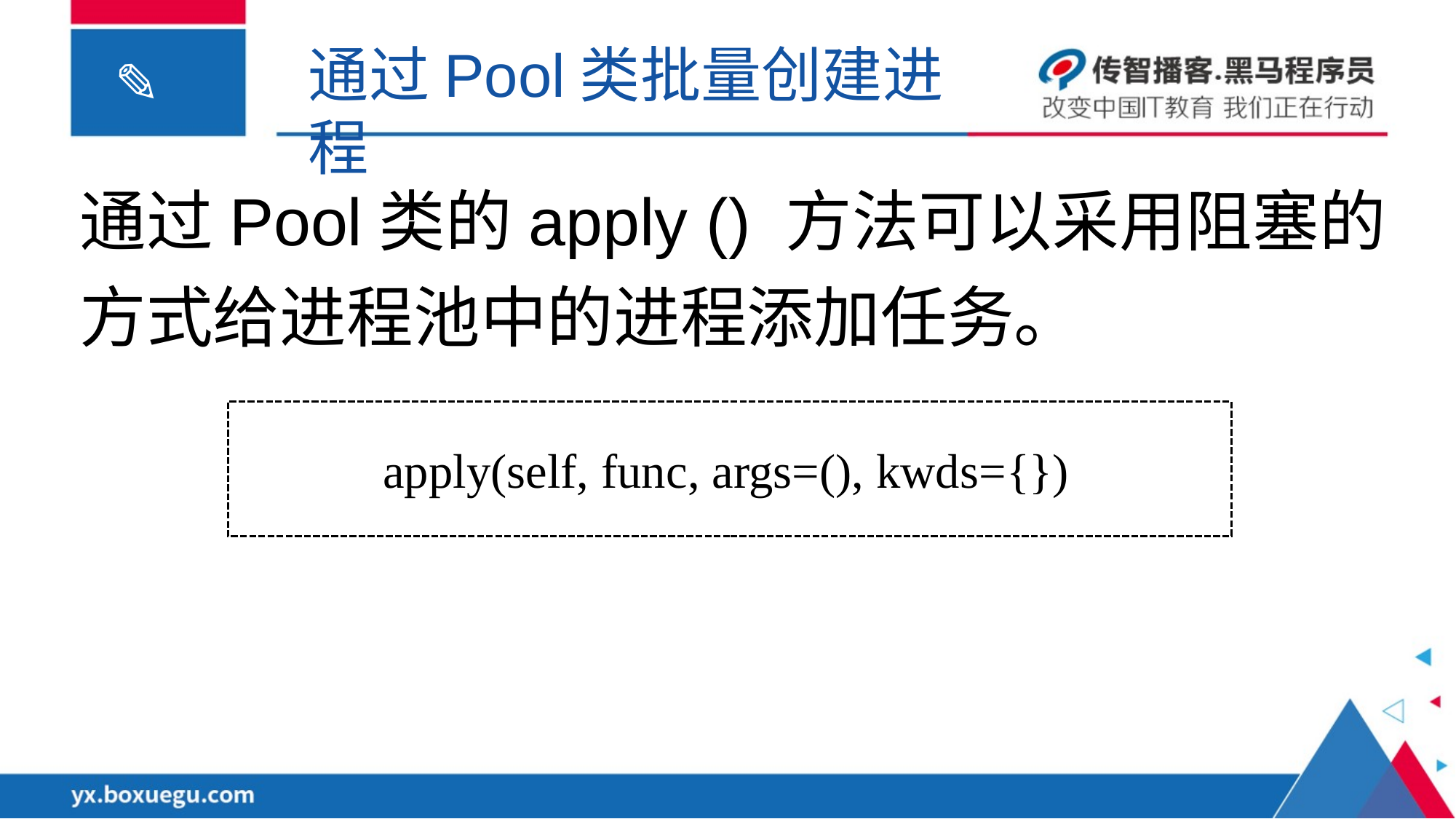

通过Pool类批量创建进程
通过Pool类的apply () 方法可以采用阻塞的方式给进程池中的进程添加任务。

apply(self, func, args=(), kwds={})